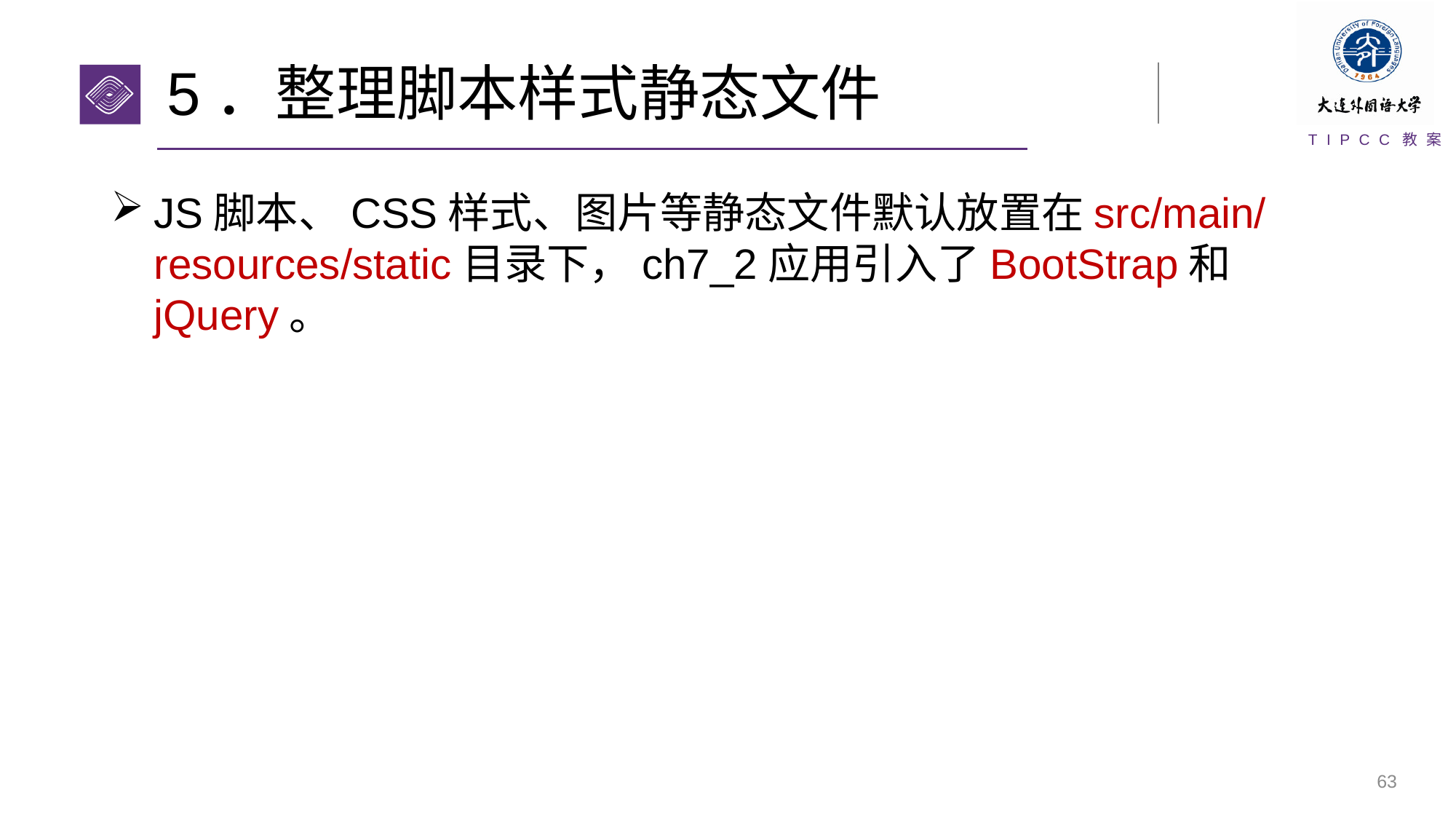

# 5．整理脚本样式静态文件
JS脚本、CSS样式、图片等静态文件默认放置在src/main/resources/static目录下，ch7_2应用引入了BootStrap和jQuery。
63